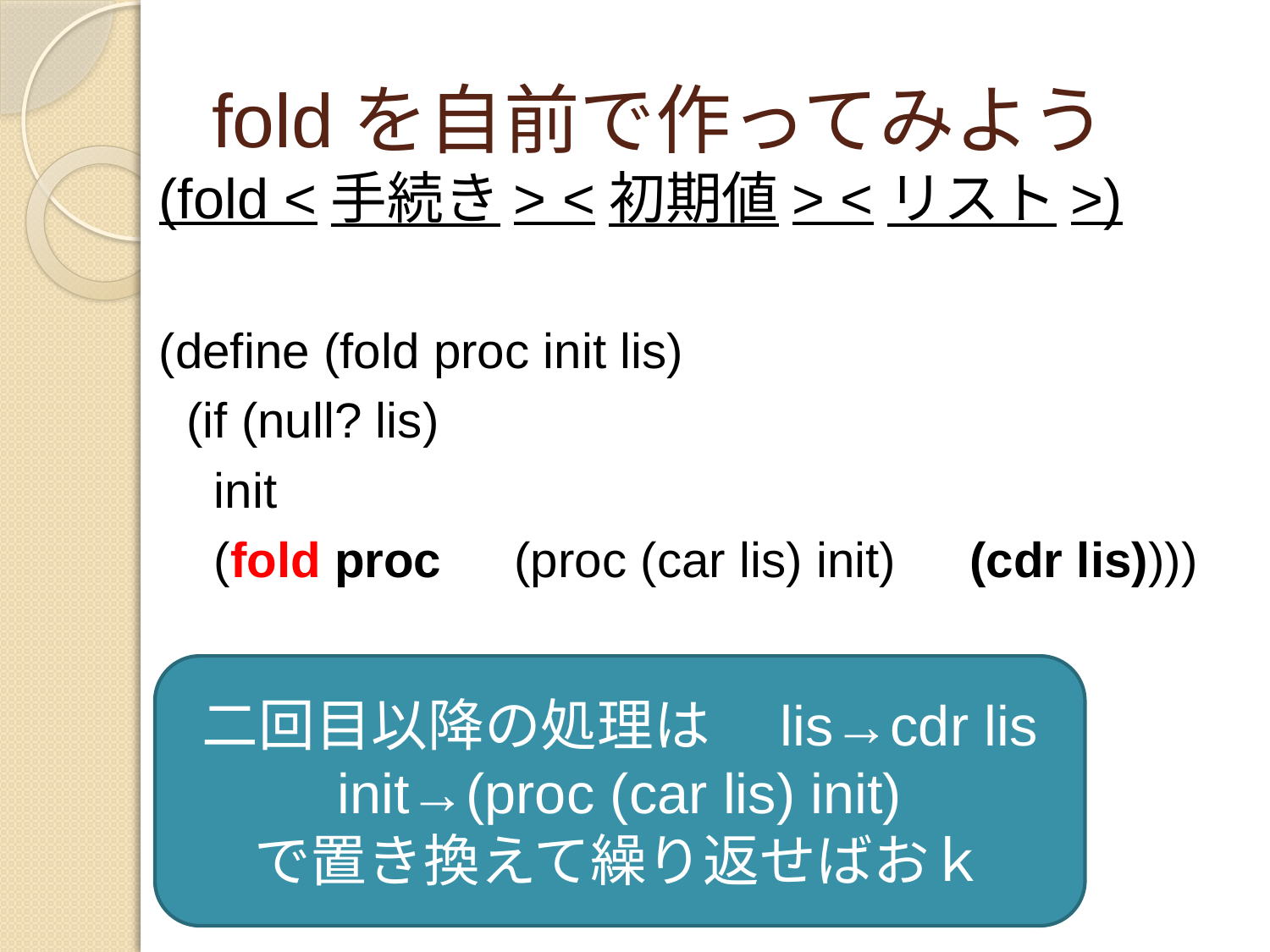

# foldを自前で作ってみよう
(fold <手続き> <初期値> <リスト>)

(define (fold proc init lis)
  (if (null? lis)
    init
    (fold proc　(proc (car lis) init)　(cdr lis))))
二回目以降の処理は　lis→cdr lis
init→(proc (car lis) init)
で置き換えて繰り返せばおｋ